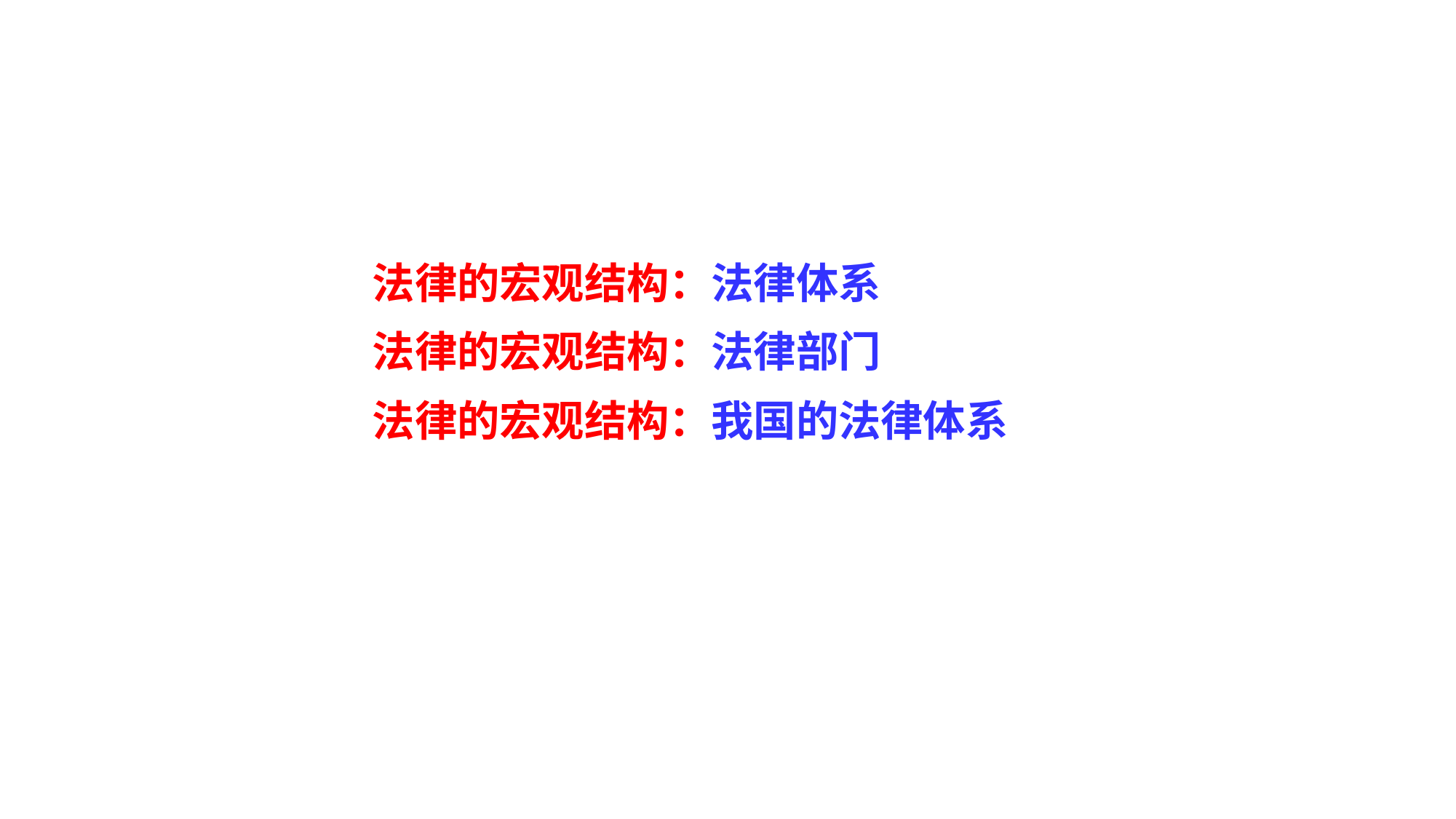

法律的宏观结构：法律体系
法律的宏观结构：法律部门
法律的宏观结构：我国的法律体系